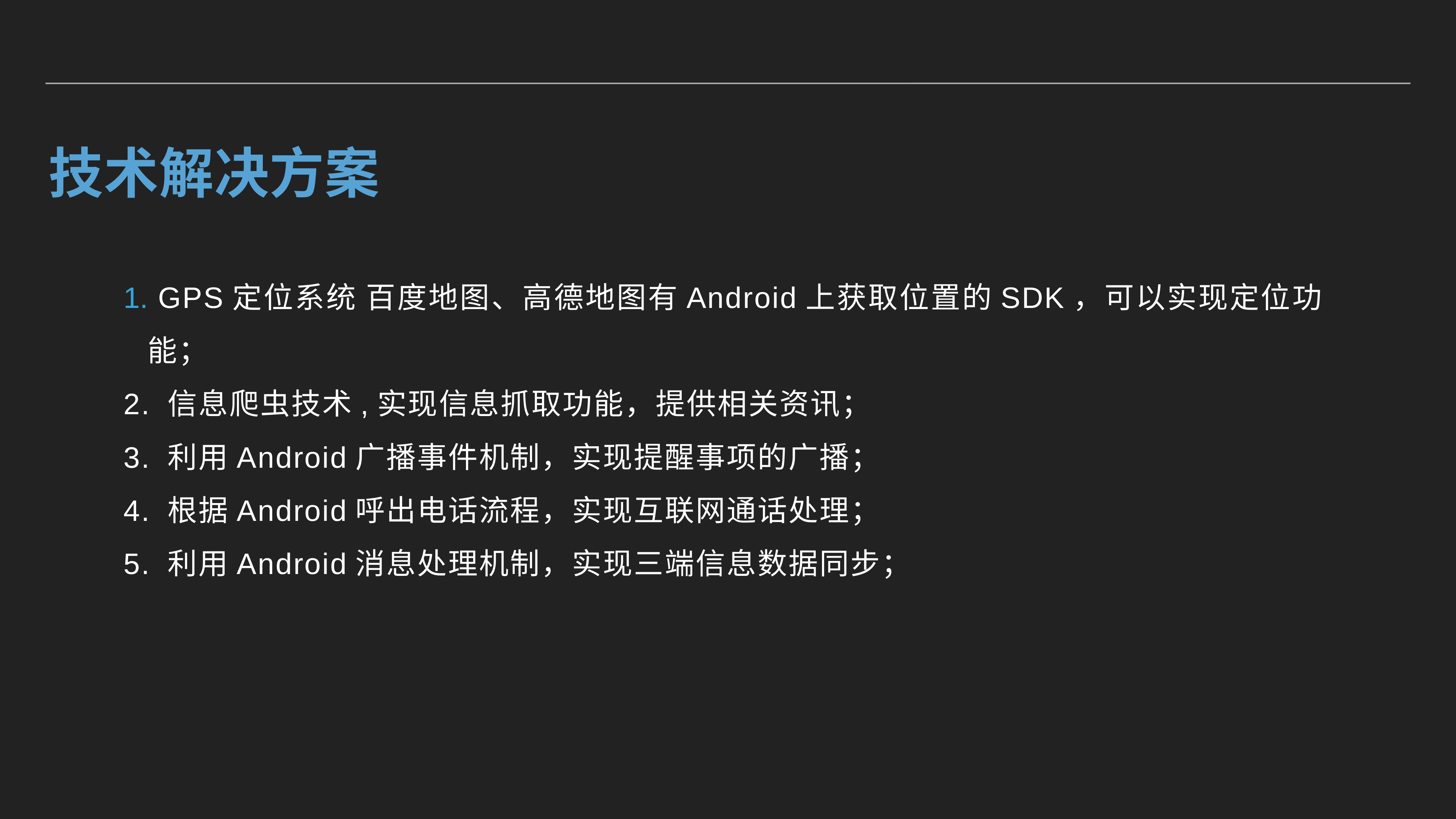

技术解决方案
 GPS定位系统 百度地图、高德地图有Android上获取位置的SDK，可以实现定位功能；
2. 信息爬虫技术,实现信息抓取功能，提供相关资讯；
3. 利用Android广播事件机制，实现提醒事项的广播；
4. 根据Android呼出电话流程，实现互联网通话处理；
5. 利用Android消息处理机制，实现三端信息数据同步；